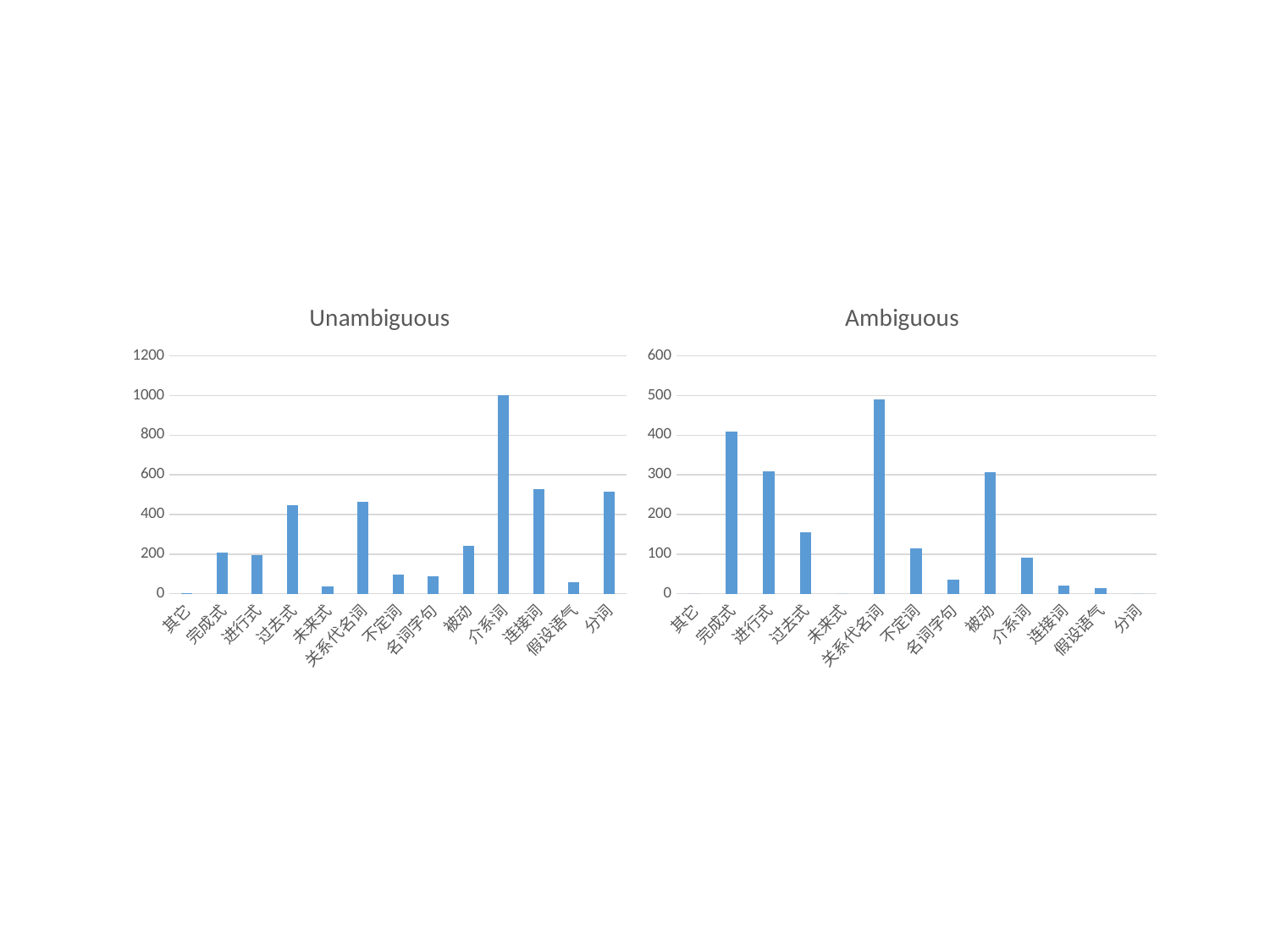

### Chart: Unambiguous

| Category |  |
|---|---|
| 其它 | 2.0 |
| 完成式 | 207.0 |
| 进行式 | 193.0 |
| 过去式 | 448.0 |
| 未来式 | 35.0 |
| 关系代名词 | 462.0 |
| 不定词 | 96.0 |
| 名词字句 | 88.0 |
| 被动 | 244.0 |
| 介系词 | 1000.0 |
| 连接词 | 528.0 |
| 假设语气 | 57.0 |
| 分词 | 515.0 |

### Chart: Ambiguous

| Category |  |
|---|---|
| 其它 | 0.0 |
| 完成式 | 410.0 |
| 进行式 | 309.0 |
| 过去式 | 156.0 |
| 未来式 | 0.0 |
| 关系代名词 | 491.0 |
| 不定词 | 115.0 |
| 名词字句 | 36.0 |
| 被动 | 306.0 |
| 介系词 | 91.0 |
| 连接词 | 20.0 |
| 假设语气 | 15.0 |
| 分词 | 0.0 |